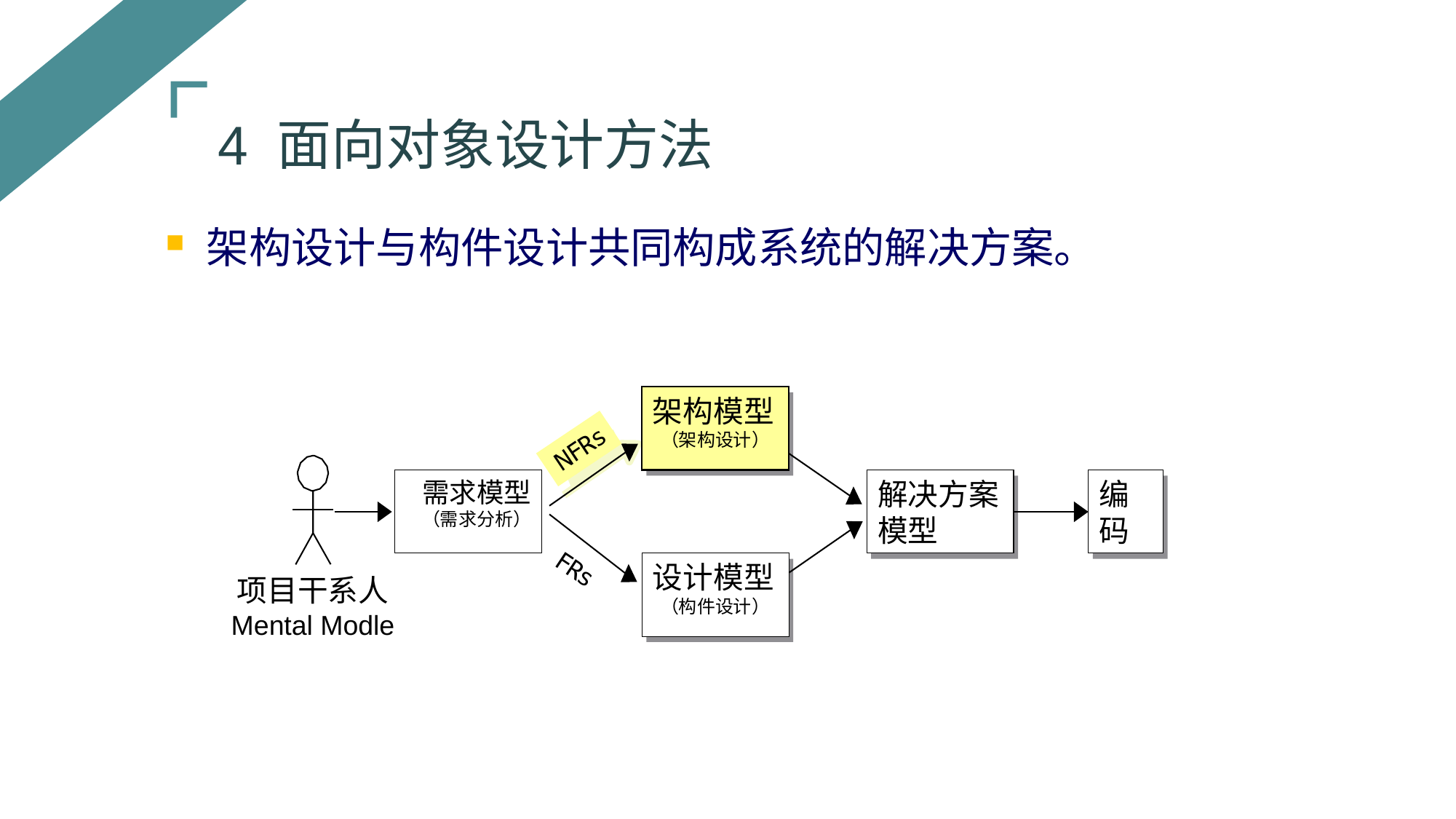

4 面向对象设计方法
架构设计与构件设计共同构成系统的解决方案。

架构模型
（架构设计）

NFRs

需求模型（需求分析）
解决方案模型

编码

FRs
设计模型
（构件设计）

项目干系人
Mental Modle